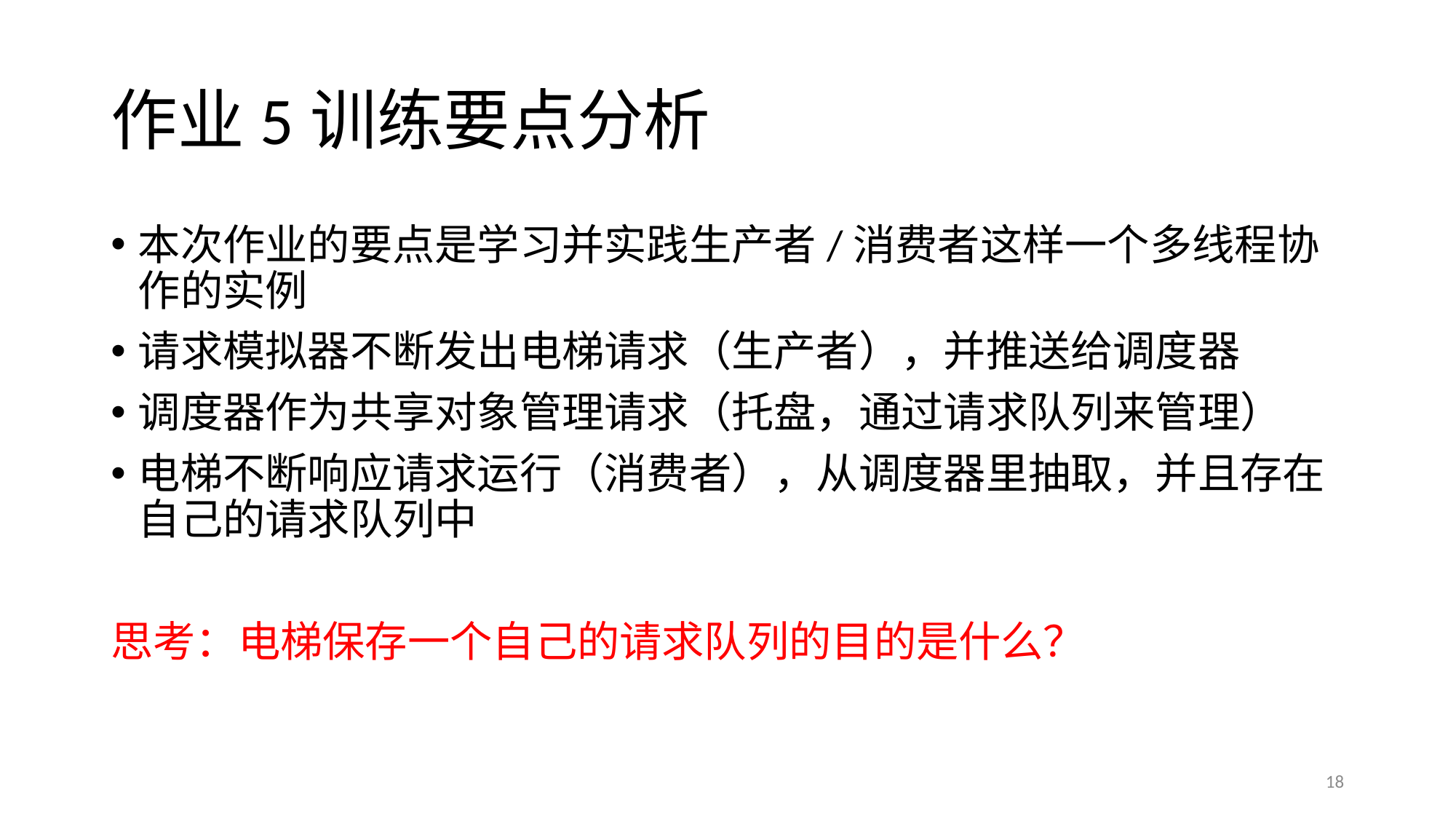

# 作业5训练要点分析
本次作业的要点是学习并实践生产者/消费者这样一个多线程协作的实例
请求模拟器不断发出电梯请求（生产者），并推送给调度器
调度器作为共享对象管理请求（托盘，通过请求队列来管理）
电梯不断响应请求运行（消费者），从调度器里抽取，并且存在自己的请求队列中

思考：电梯保存一个自己的请求队列的目的是什么？
18